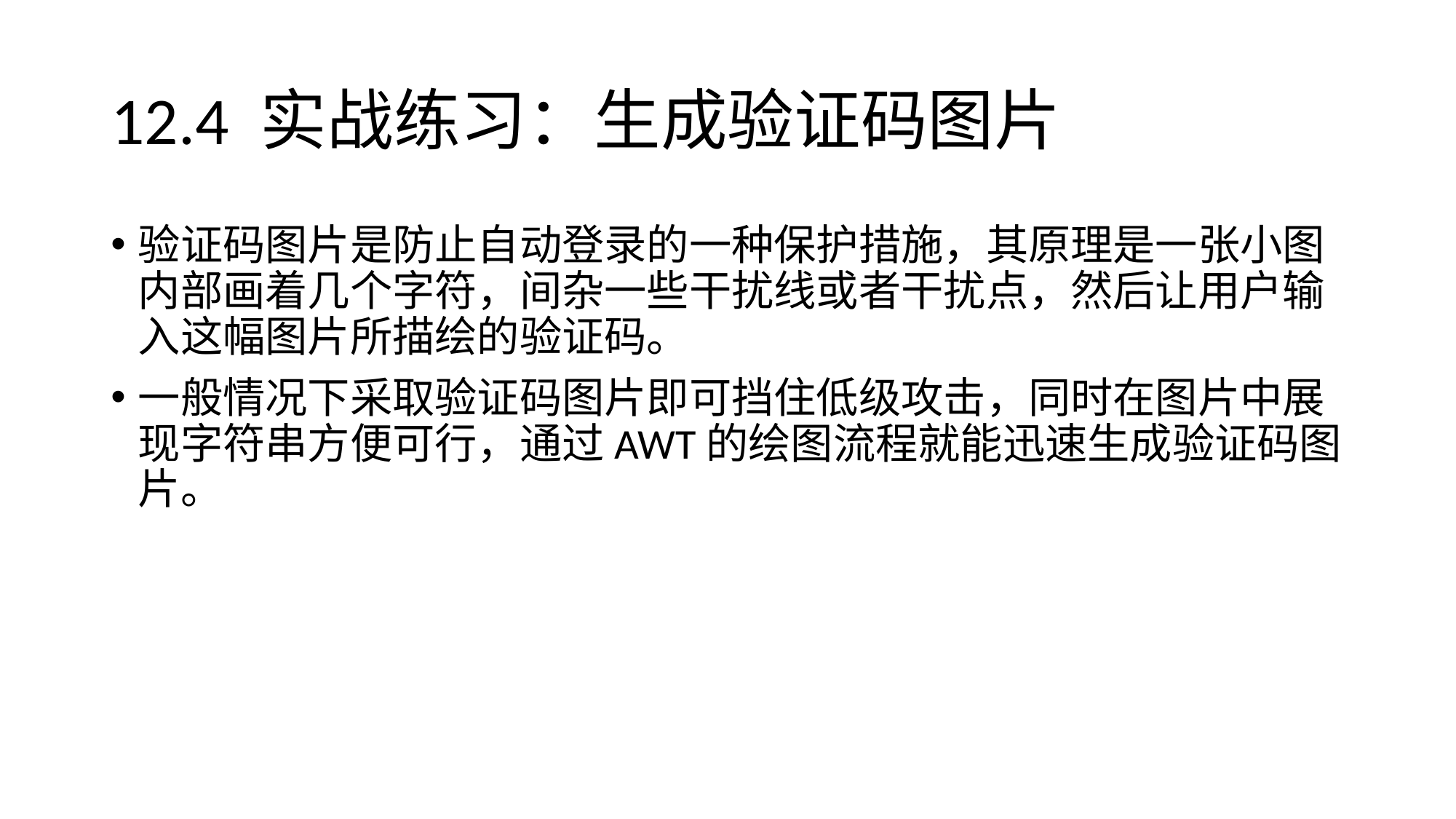

# 12.4 实战练习：生成验证码图片
验证码图片是防止自动登录的一种保护措施，其原理是一张小图内部画着几个字符，间杂一些干扰线或者干扰点，然后让用户输入这幅图片所描绘的验证码。
一般情况下采取验证码图片即可挡住低级攻击，同时在图片中展现字符串方便可行，通过AWT的绘图流程就能迅速生成验证码图片。